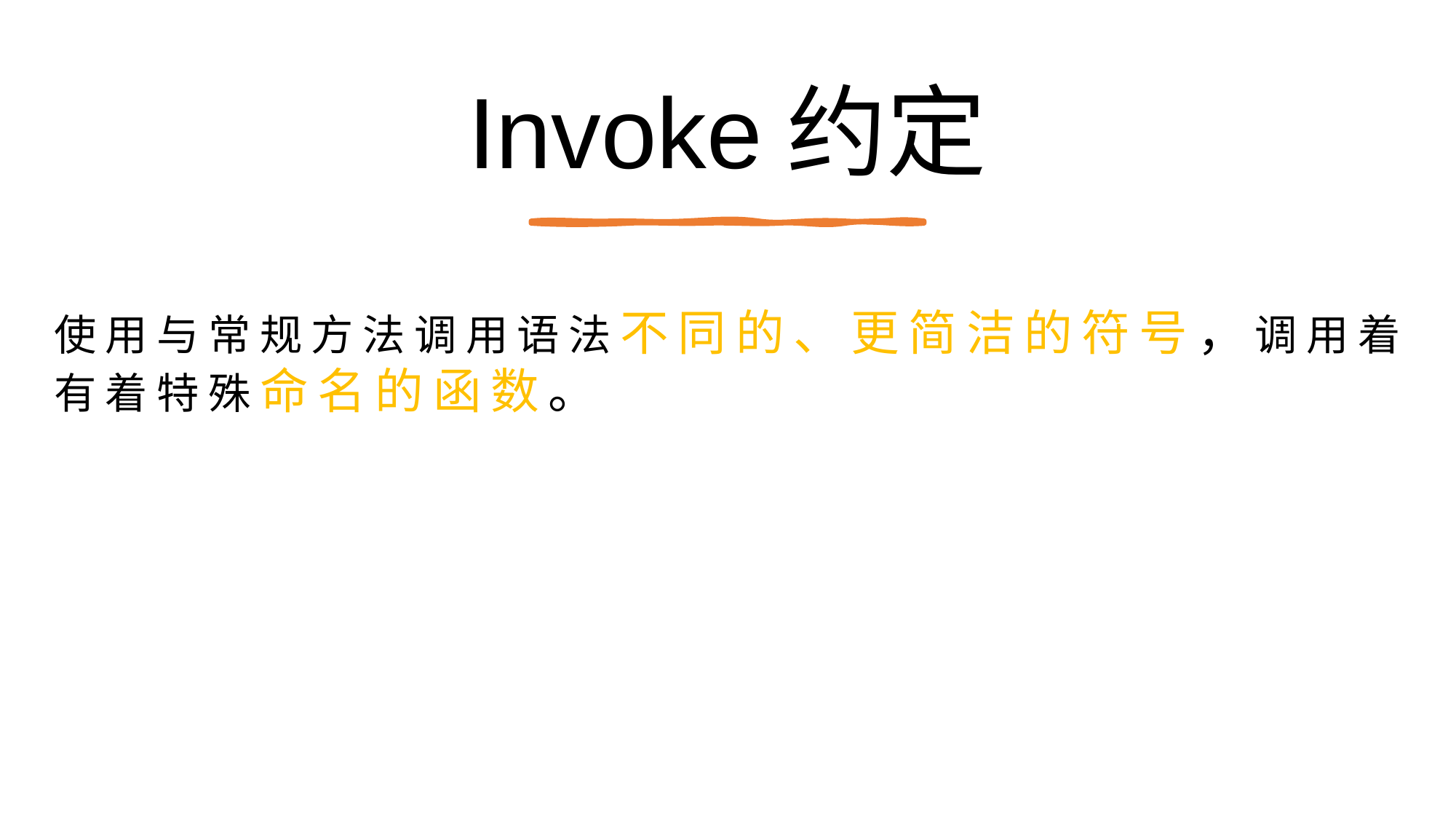

# Invoke约定

使用与常规方法调用语法不同的、更简洁的符号，调用着
有着特殊命名的函数。